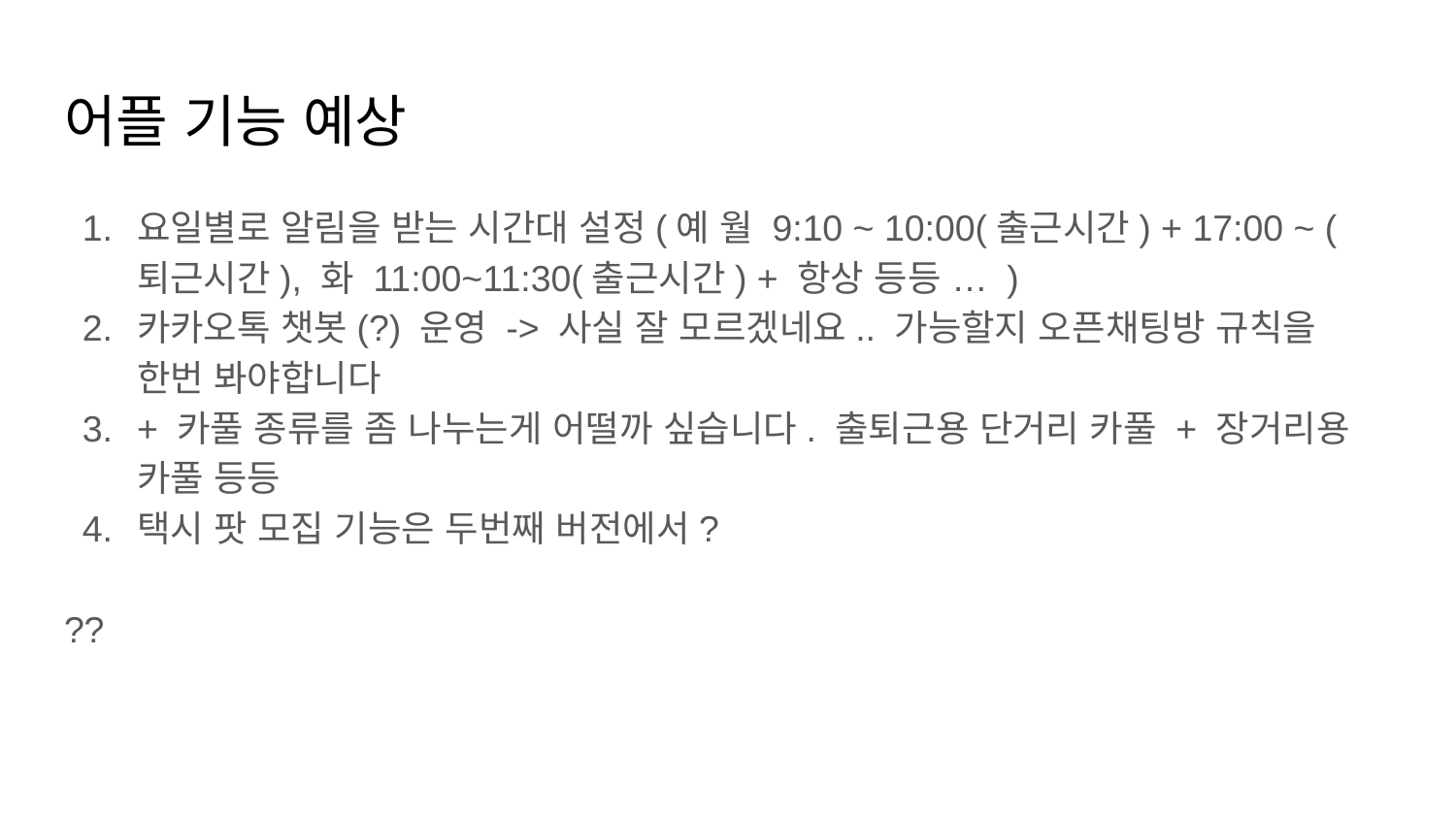

# 어플 기능 예상
요일별로 알림을 받는 시간대 설정(예 월 9:10 ~ 10:00(출근시간) + 17:00 ~ (퇴근시간), 화 11:00~11:30(출근시간) + 항상 등등 … )
카카오톡 챗봇(?) 운영 -> 사실 잘 모르겠네요.. 가능할지 오픈채팅방 규칙을 한번 봐야합니다
+ 카풀 종류를 좀 나누는게 어떨까 싶습니다. 출퇴근용 단거리 카풀 + 장거리용 카풀 등등
택시 팟 모집 기능은 두번째 버전에서?

??